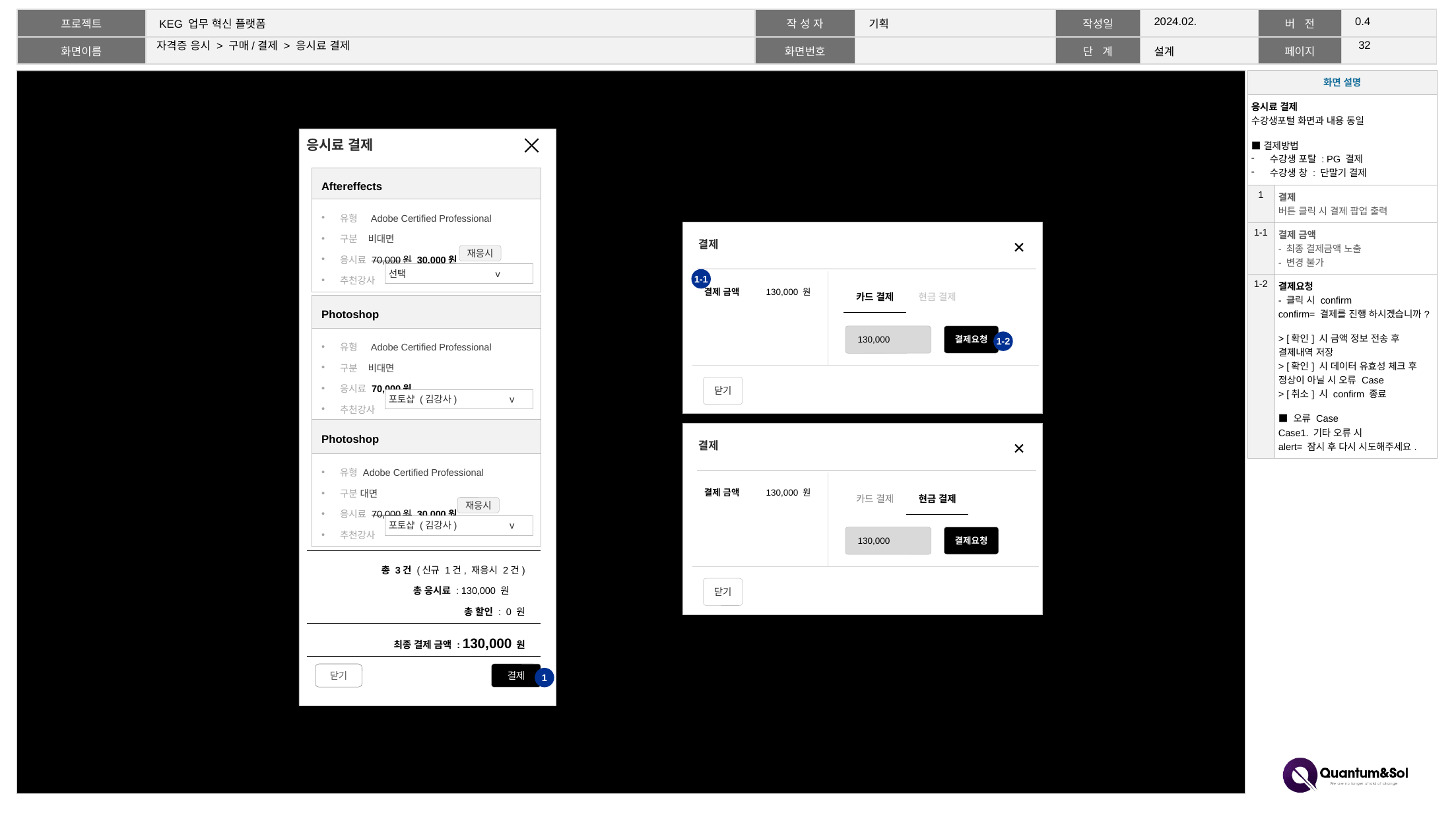

32

# 자격증 응시 > 구매/결제 > 응시료 결제
| 화면 설명 |  |
| --- | --- |
| 응시료 결제 수강생포털 화면과 내용 동일 ■결제방법 수강생 포탈 : PG 결제 수강생 창 : 단말기 결제 |  |
| 1 | 결제 버튼 클릭 시 결제 팝업 출력 |
| 1-1 | 결제 금액 - 최종 결제금액 노출 - 변경 불가 |
| 1-2 | 결제요청 - 클릭 시 confirm confirm= 결제를 진행 하시겠습니까? > [확인] 시 금액 정보 전송 후 결제내역 저장 > [확인] 시 데이터 유효성 체크 후 정상이 아닐 시 오류 Case > [취소] 시 confirm 종료 ■ 오류 Case Case1. 기타 오류 시 alert= 잠시 후 다시 시도해주세요. |
응시료 결제

| Aftereffects |
| --- |
| 유형 Adobe Certified Professional 구분 비대면 응시료 70,000원 30,000원 추천강사 |
결제
재응시
선택                                 v
1-1
| 결제 금액 | 130,000 원 |  |  |
| --- | --- | --- | --- |
|  |  |  |  |
|  |  |  |  |
| 카드 결제 | 현금 결제 |
| --- | --- |
| Photoshop |
| --- |
| 유형 Adobe Certified Professional 구분 비대면 응시료 70,000원 추천강사 |
결제요청
130,000
1-2
닫기
포토샵 (김강사)                    v
| Photoshop |
| --- |
| 유형 Adobe Certified Professional 구분 대면 응시료 70,000원 30,000원 추천강사 |
결제
| 결제 금액 | 130,000 원 |  |  |
| --- | --- | --- | --- |
|  |  |  |  |
|  |  |  |  |
| 카드 결제 | 현금 결제 |
| --- | --- |
재응시
포토샵 (김강사)                    v
결제요청
130,000
| 총 3건 (신규 1건, 재응시 2건) 총 응시료 : 130,000 원 총 할인 : 0 원 |
| --- |
| 최종 결제 금액 : 130,000 원 |
닫기
닫기
결제
1